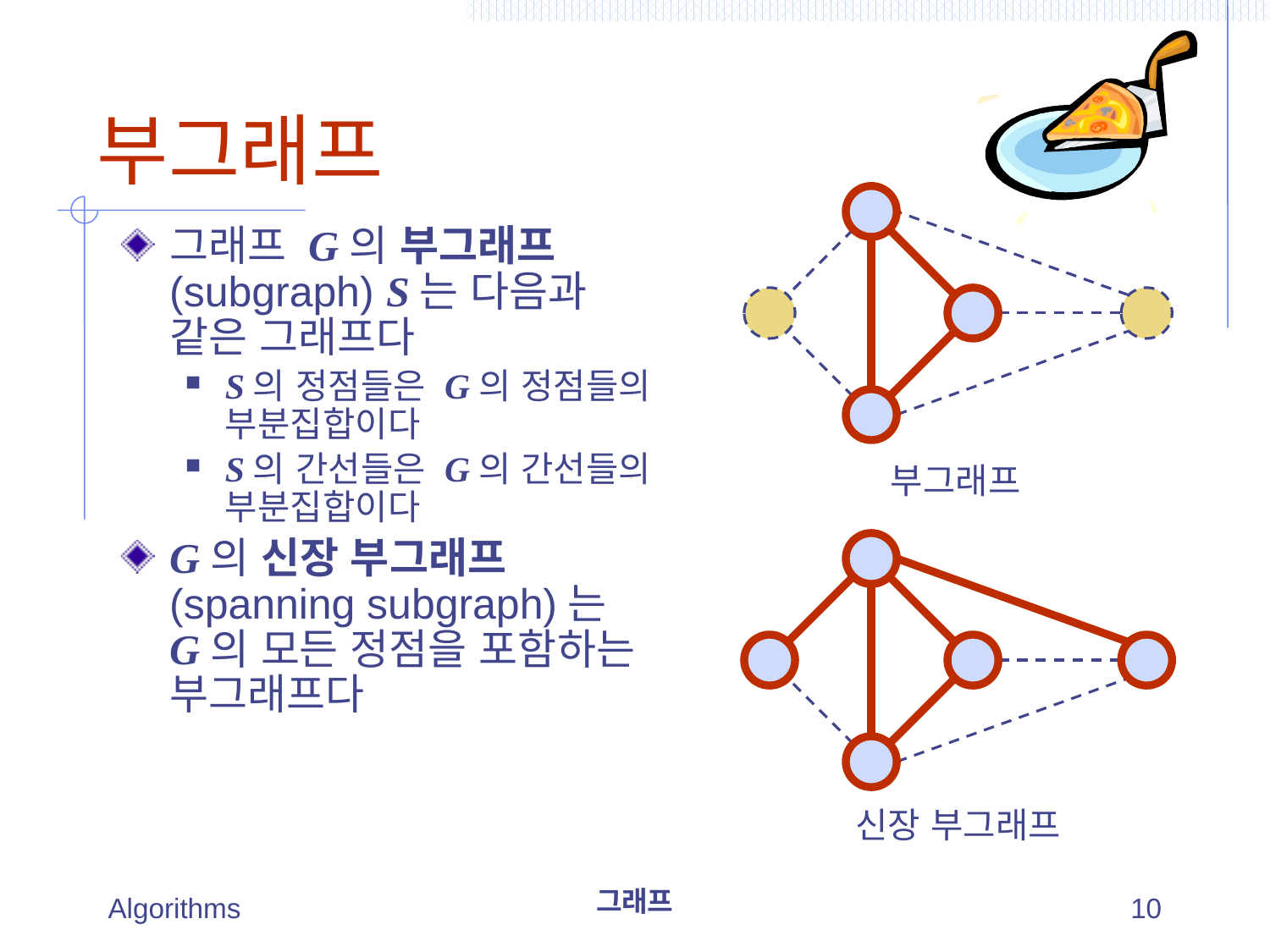

# 부그래프

그래프 G의 부그래프(subgraph) S는 다음과 같은 그래프다
S의 정점들은 G의 정점들의 부분집합이다
S의 간선들은 G의 간선들의 부분집합이다
G의 신장 부그래프(spanning subgraph)는 G의 모든 정점을 포함하는 부그래프다

부그래프

신장 부그래프
Algorithms
그래프
10